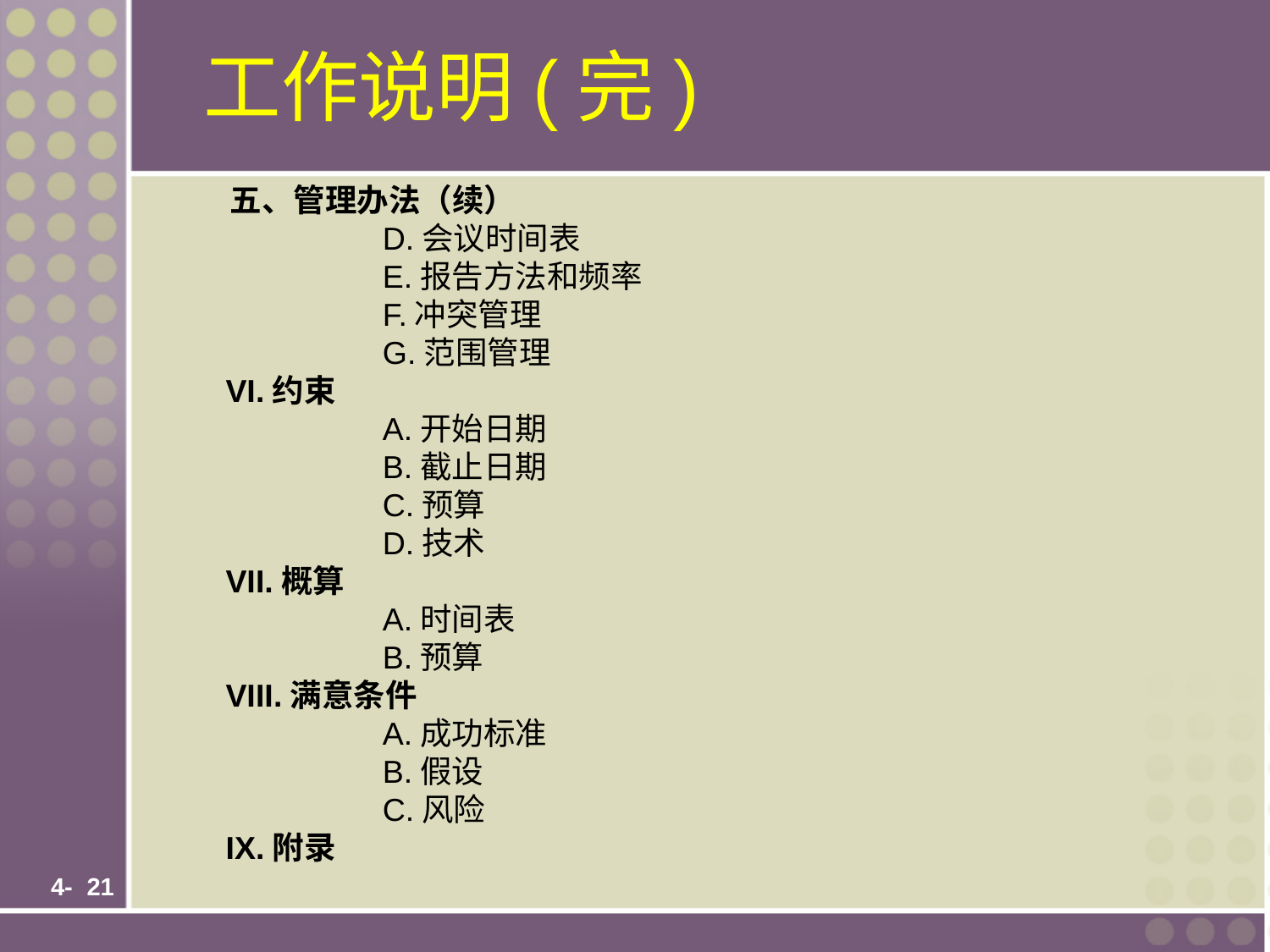

# 工作说明(完)
  五、管理办法（续）
  		D.会议时间表
  		E.报告方法和频率
  		F.冲突管理
  		G.范围管理
  VI.约束
  		A.开始日期
  		B.截止日期
  		C.预算
  		D.技术
  VII.概算
  		A.时间表
  		B.预算
  VIII.满意条件
  		A.成功标准
  		B.假设
  		C.风险
  IX.附录

  4-  21